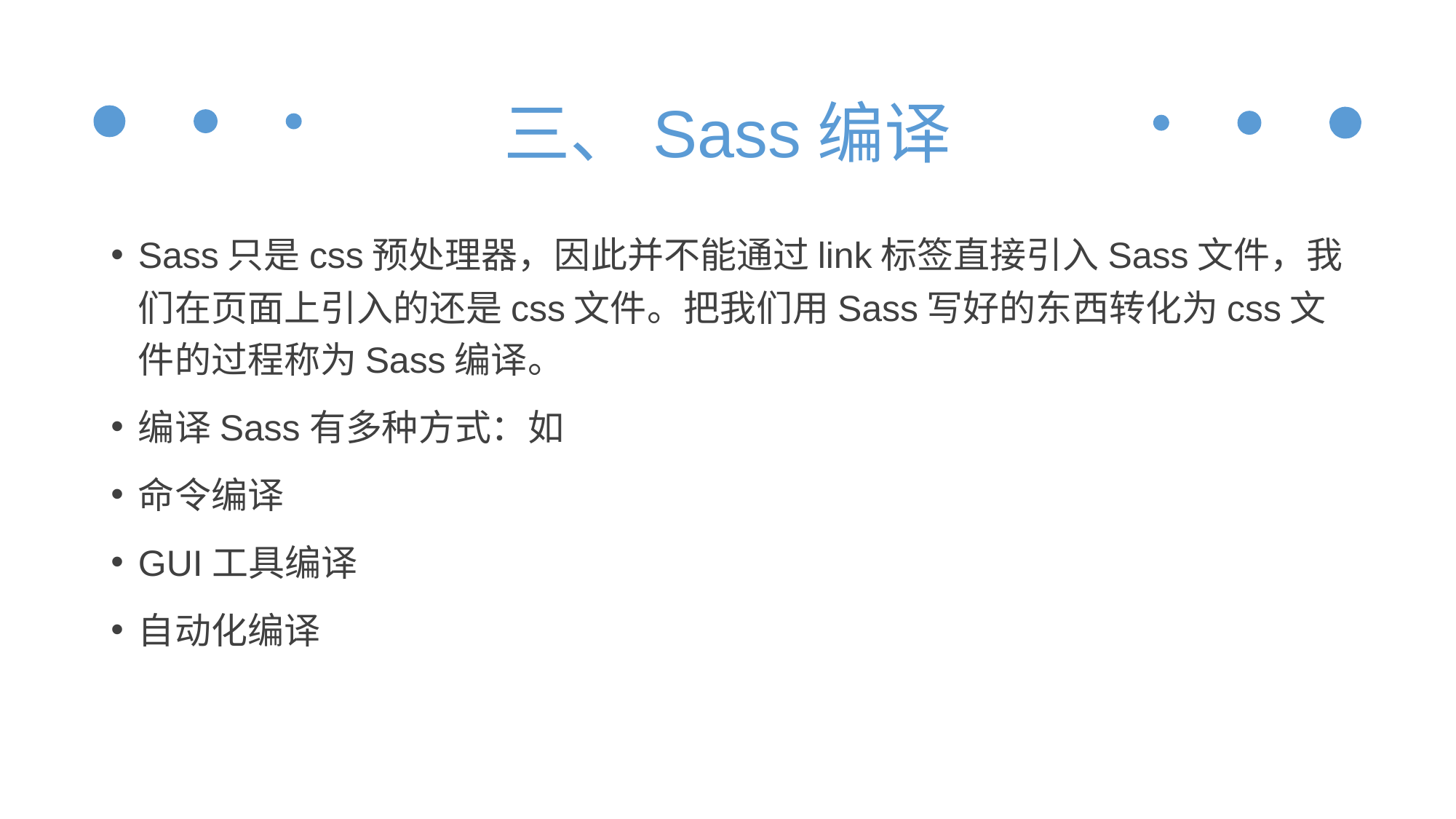

# 三、Sass编译
Sass只是css预处理器，因此并不能通过link标签直接引入Sass文件，我们在页面上引入的还是css文件。把我们用Sass写好的东西转化为css文件的过程称为Sass编译。
编译Sass有多种方式：如
命令编译
GUI工具编译
自动化编译